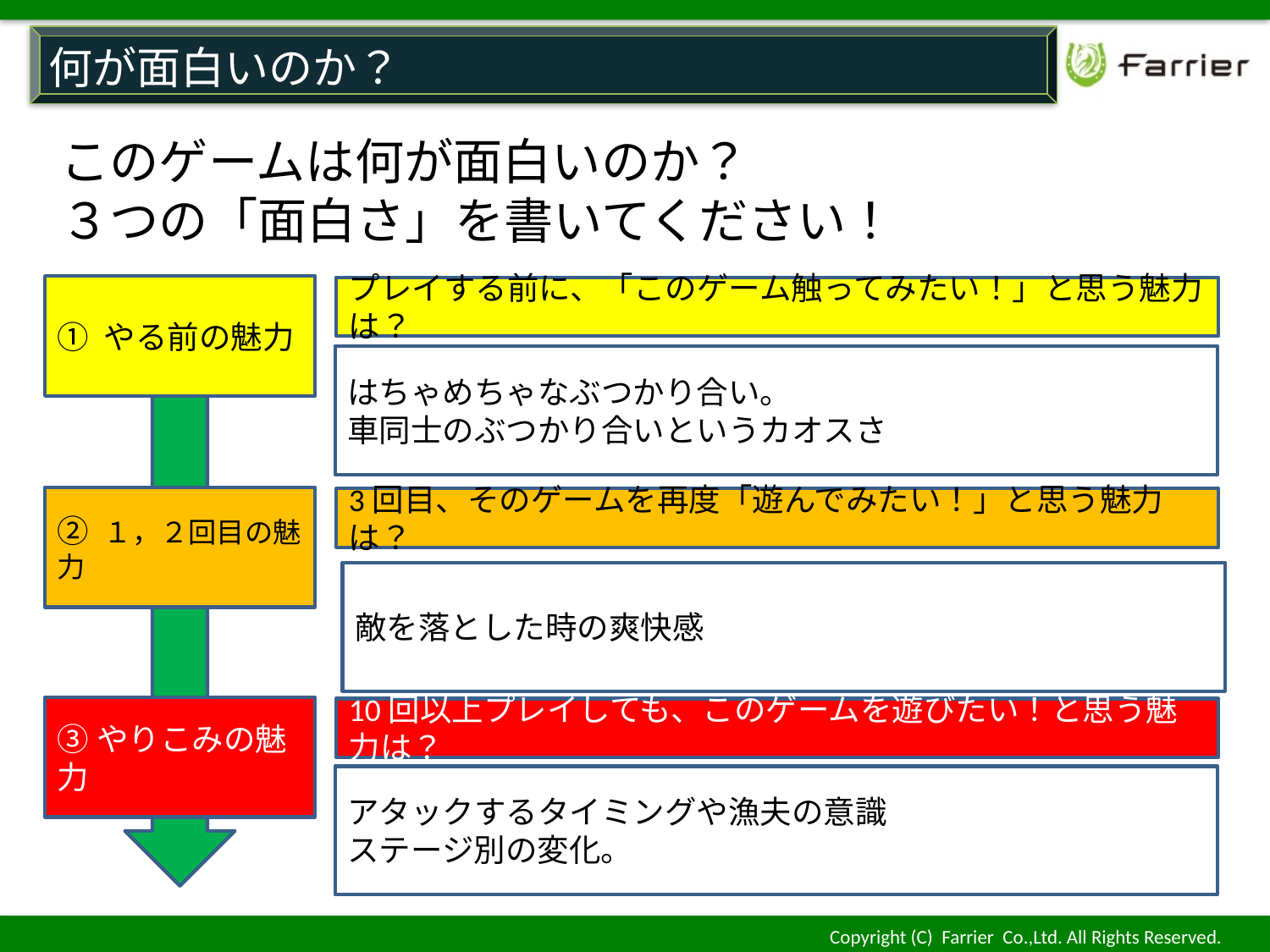

何が面白いのか？
このゲームは何が面白いのか？
３つの「面白さ」を書いてください！
① やる前の魅力
プレイする前に、「このゲーム触ってみたい！」と思う魅力は？

はちゃめちゃなぶつかり合い。
車同士のぶつかり合いというカオスさ
② １，２回目の魅力
3回目、そのゲームを再度「遊んでみたい！」と思う魅力は？
敵を落とした時の爽快感
③やりこみの魅力
10回以上プレイしても、このゲームを遊びたい！と思う魅力は？
アタックするタイミングや漁夫の意識
ステージ別の変化。
4